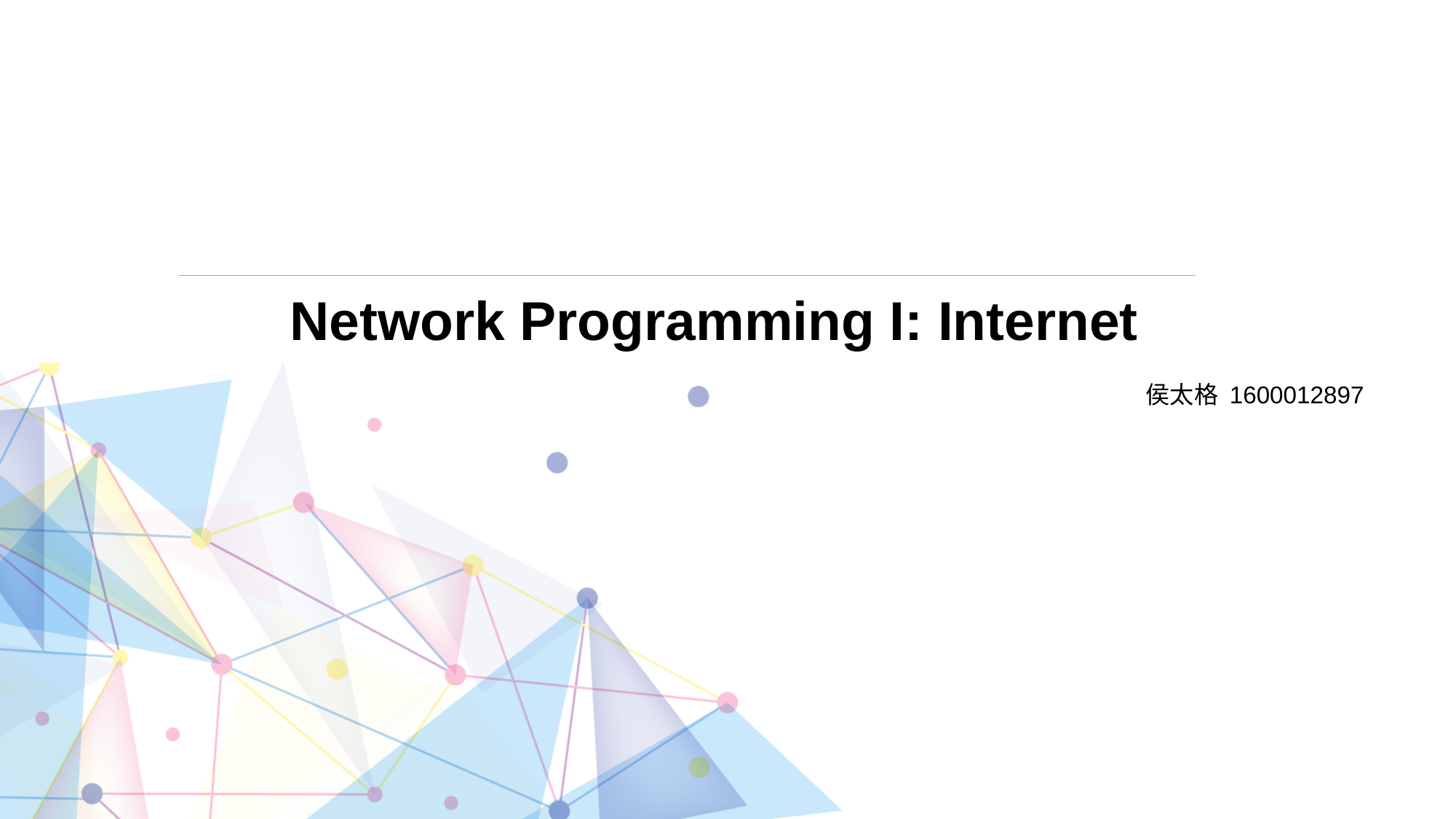

# Network Programming I: Internet
侯太格 1600012897